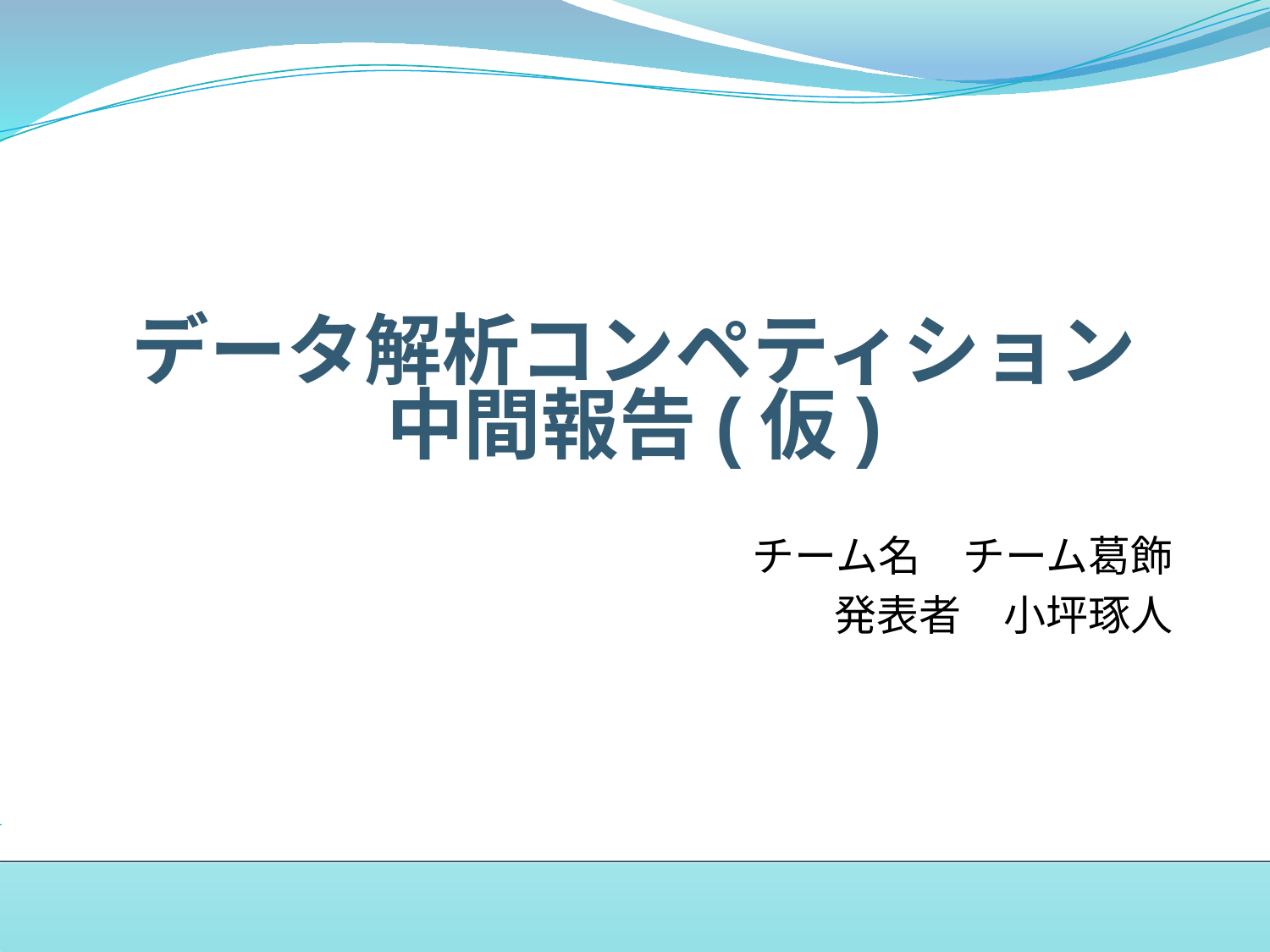

データ解析コンペティション
中間報告(仮)
チーム名　チーム葛飾
発表者　小坪琢人